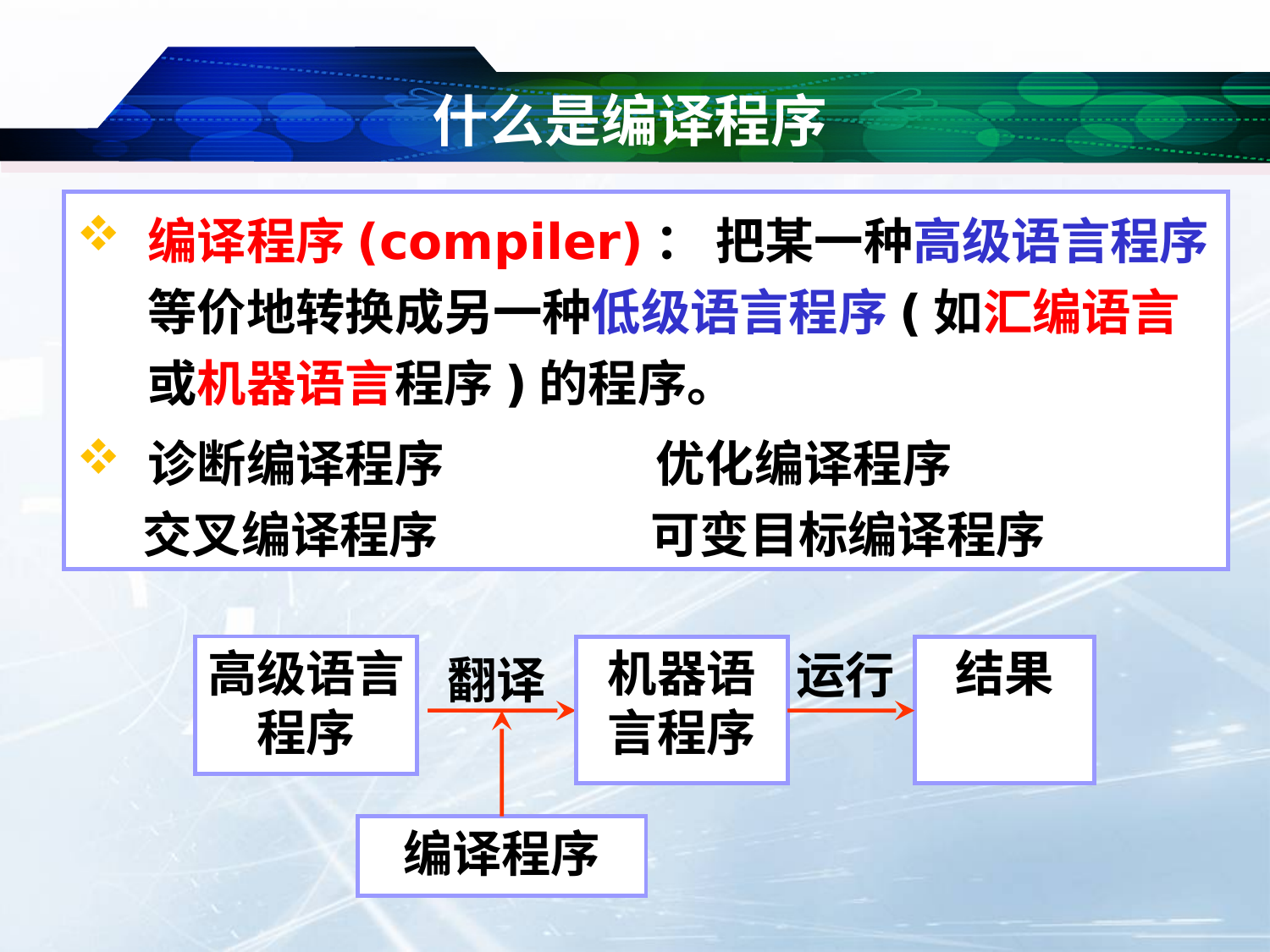

# 什么是编译程序
编译程序(compiler)： 把某一种高级语言程序等价地转换成另一种低级语言程序(如汇编语言或机器语言程序)的程序。
诊断编译程序		优化编译程序
交叉编译程序		可变目标编译程序
运行
高级语言程序
翻译
机器语言程序
结果

编译程序